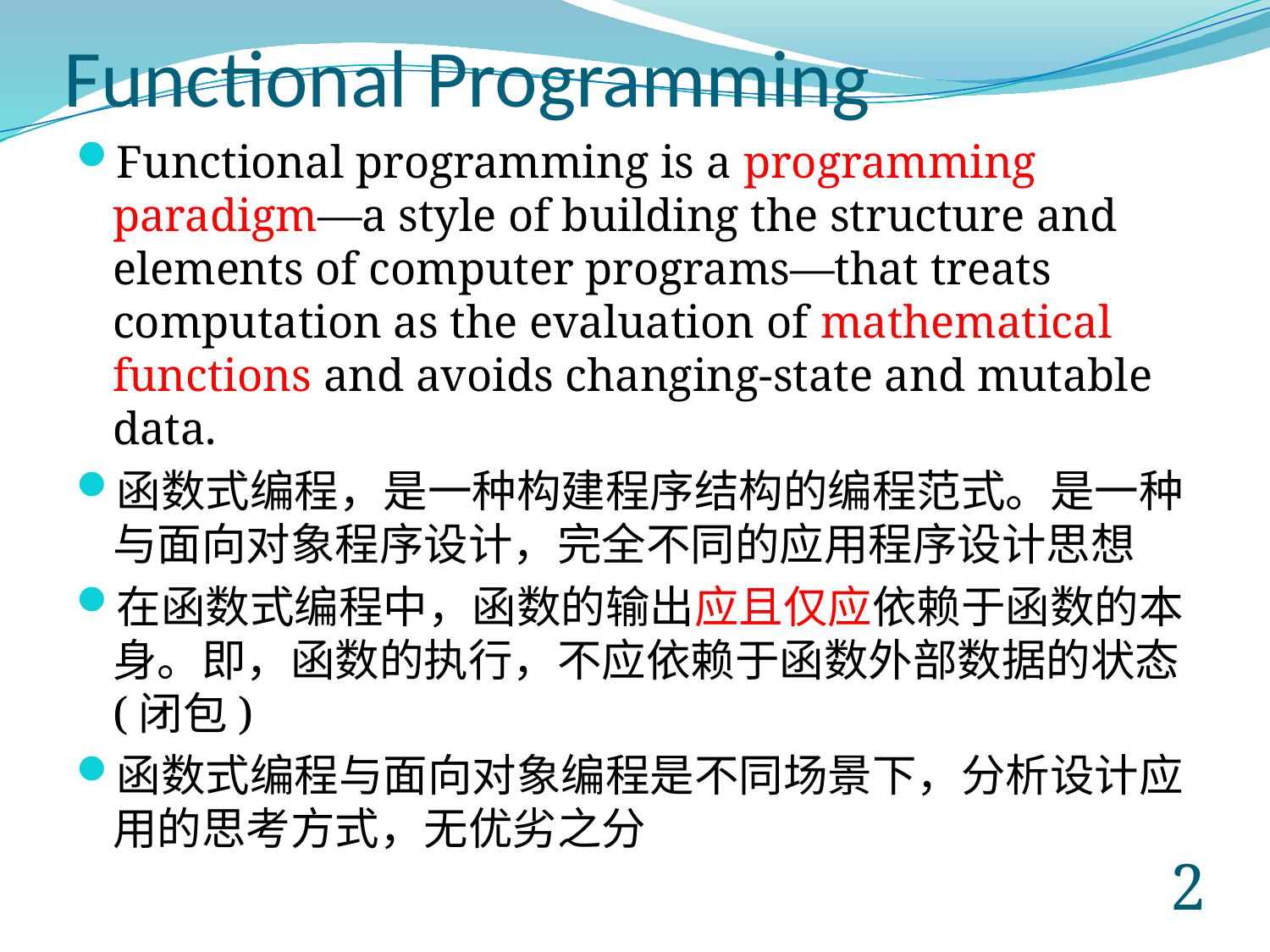

# Functional Programming
Functional programming is a programming paradigm—a style of building the structure and elements of computer programs—that treats computation as the evaluation of mathematical functions and avoids changing-state and mutable data.
函数式编程，是一种构建程序结构的编程范式。是一种与面向对象程序设计，完全不同的应用程序设计思想
在函数式编程中，函数的输出应且仅应依赖于函数的本身。即，函数的执行，不应依赖于函数外部数据的状态(闭包)
函数式编程与面向对象编程是不同场景下，分析设计应用的思考方式，无优劣之分
2